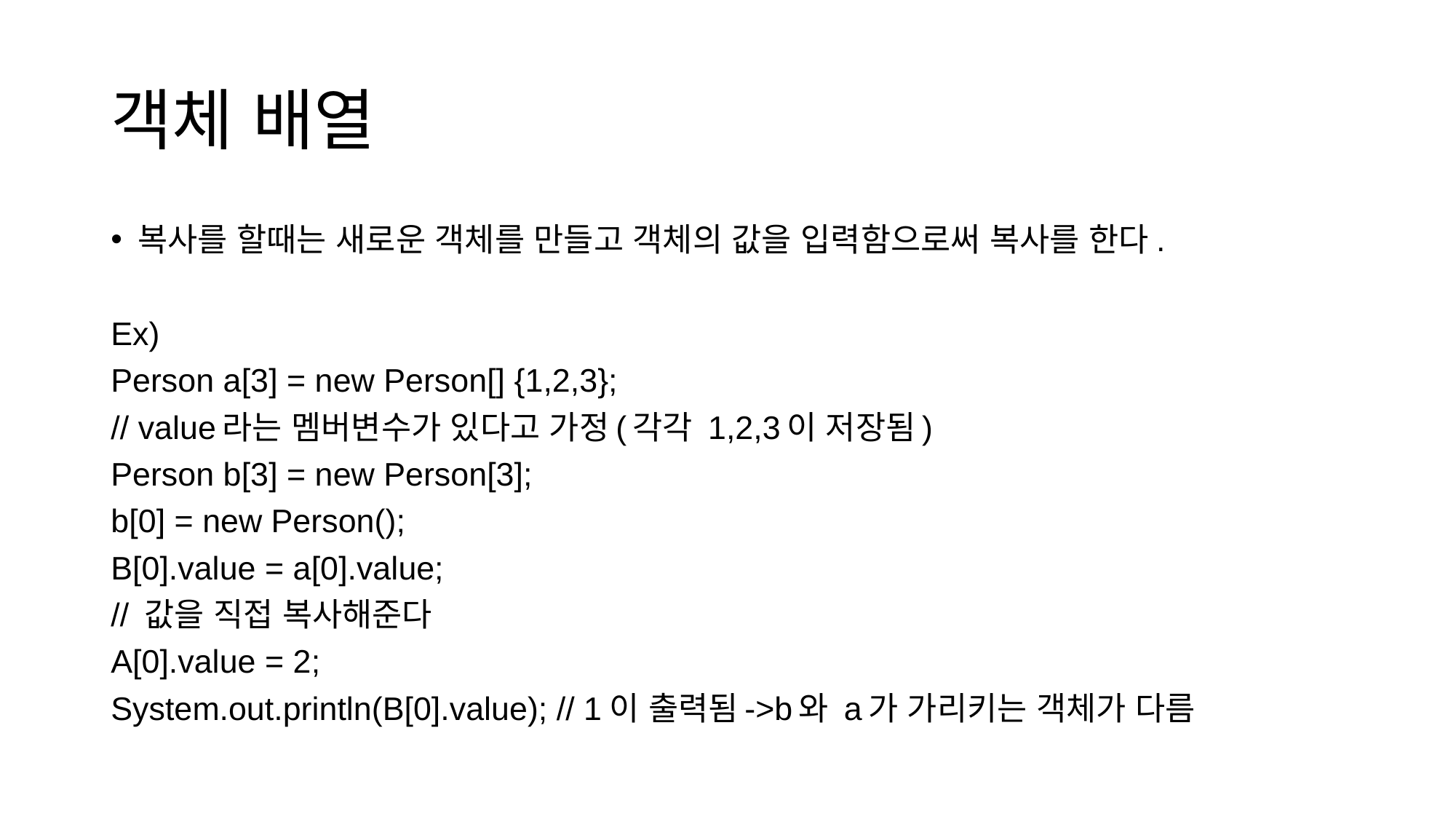

# 객체 배열
복사를 할때는 새로운 객체를 만들고 객체의 값을 입력함으로써 복사를 한다.

Ex)
Person a[3] = new Person[] {1,2,3};
// value라는 멤버변수가 있다고 가정(각각 1,2,3이 저장됨)
Person b[3] = new Person[3];
b[0] = new Person();
B[0].value = a[0].value;
// 값을 직접 복사해준다
A[0].value = 2;
System.out.println(B[0].value); // 1이 출력됨->b와 a가 가리키는 객체가 다름